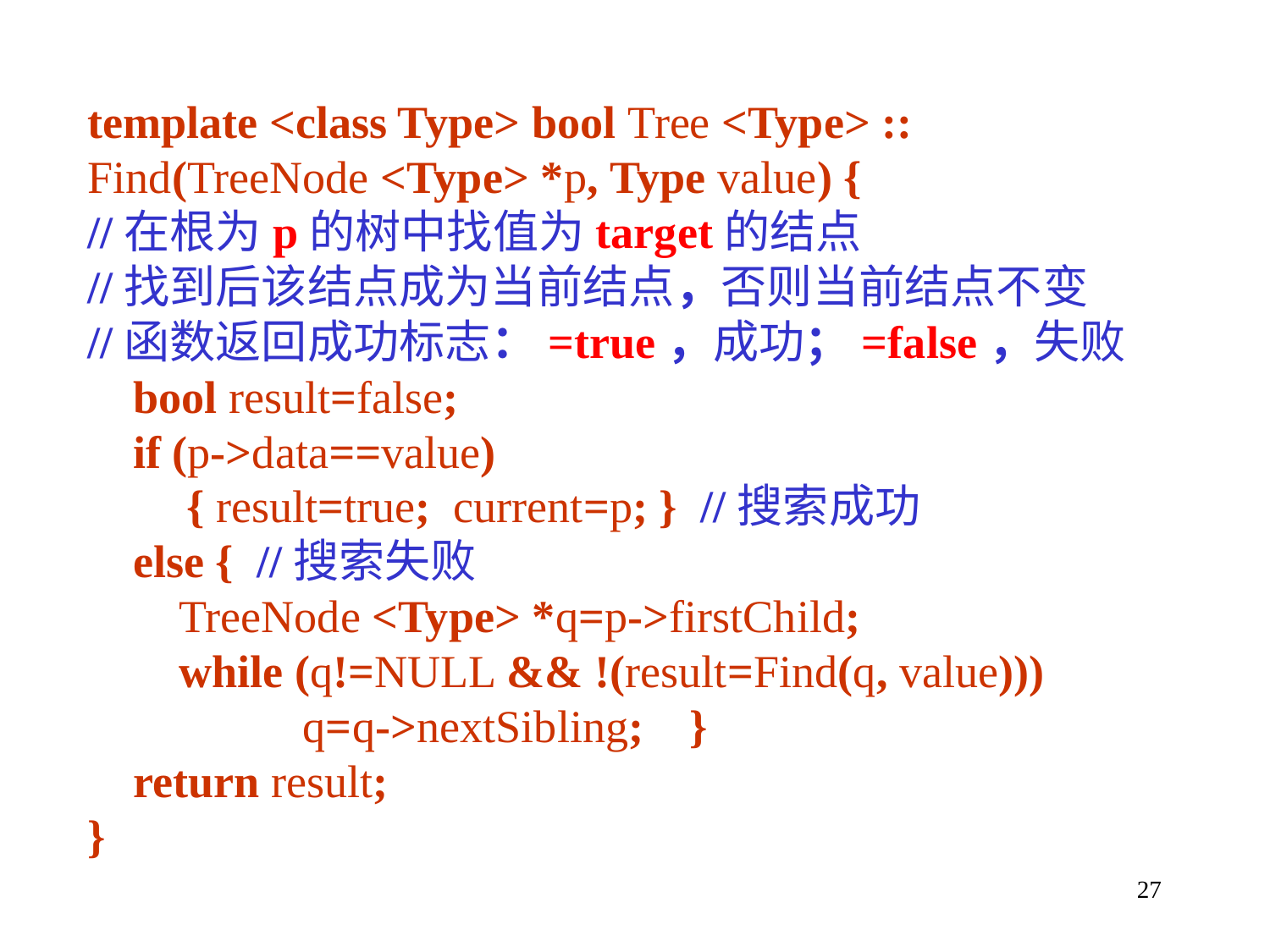

template <class Type> bool Tree <Type> ::
Find(TreeNode <Type> *p, Type value) {
//在根为p的树中找值为target的结点
//找到后该结点成为当前结点，否则当前结点不变
//函数返回成功标志：=true，成功；=false，失败
    bool result=false;
    if (p->data==value)
   　{ result=true;  current=p; }  //搜索成功
    else {  //搜索失败
        TreeNode <Type> *q=p->firstChild;
        while (q!=NULL && !(result=Find(q, value)))
　　　　  q=q->nextSibling;    }
    return result;
}
27